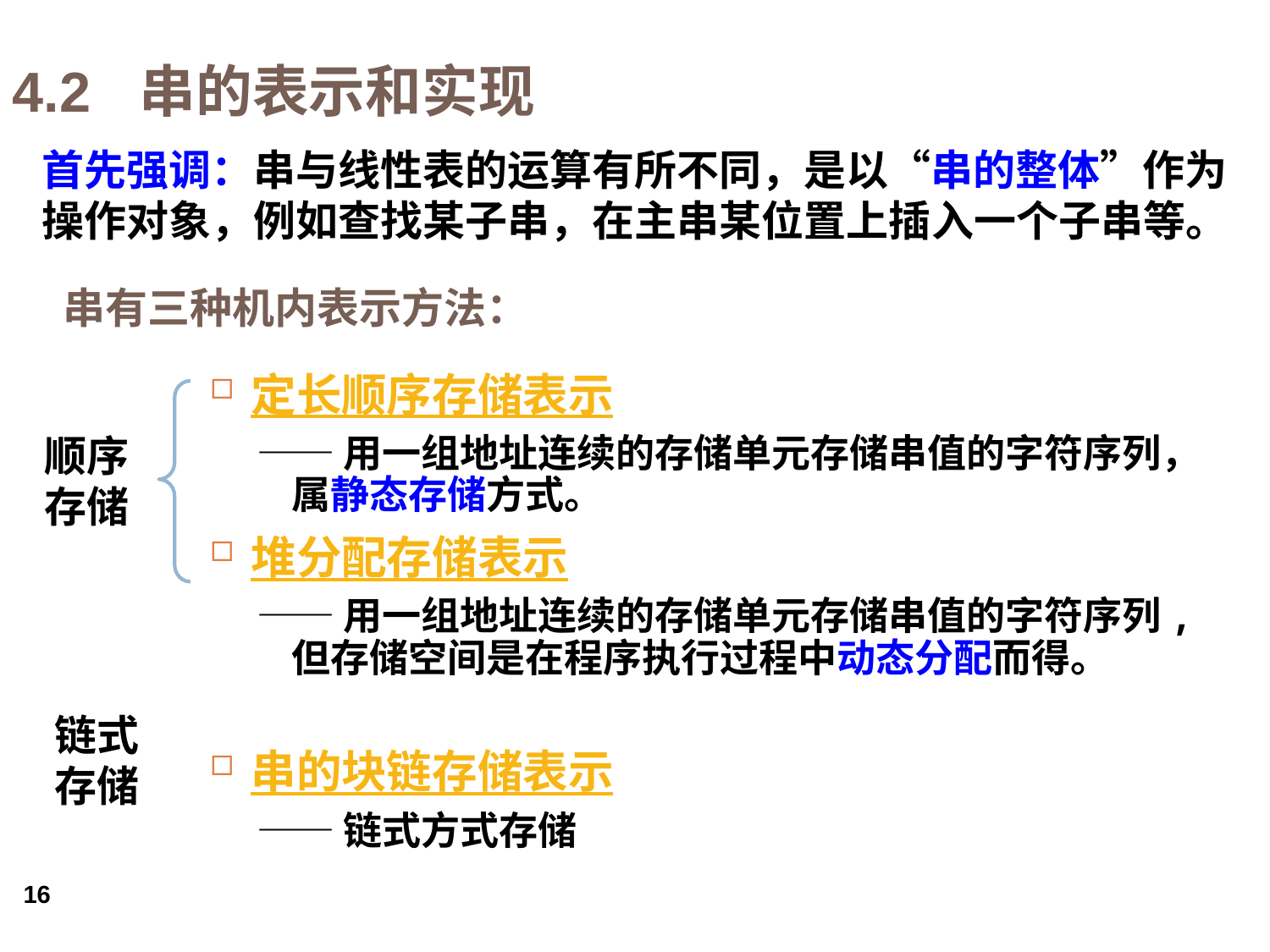

4.2	串的表示和实现
首先强调：串与线性表的运算有所不同，是以“串的整体”作为操作对象，例如查找某子串，在主串某位置上插入一个子串等。
串有三种机内表示方法：
定长顺序存储表示
——用一组地址连续的存储单元存储串值的字符序列，属静态存储方式。
堆分配存储表示
——用一组地址连续的存储单元存储串值的字符序列,但存储空间是在程序执行过程中动态分配而得。

串的块链存储表示
——链式方式存储

顺序存储
链式存储
16